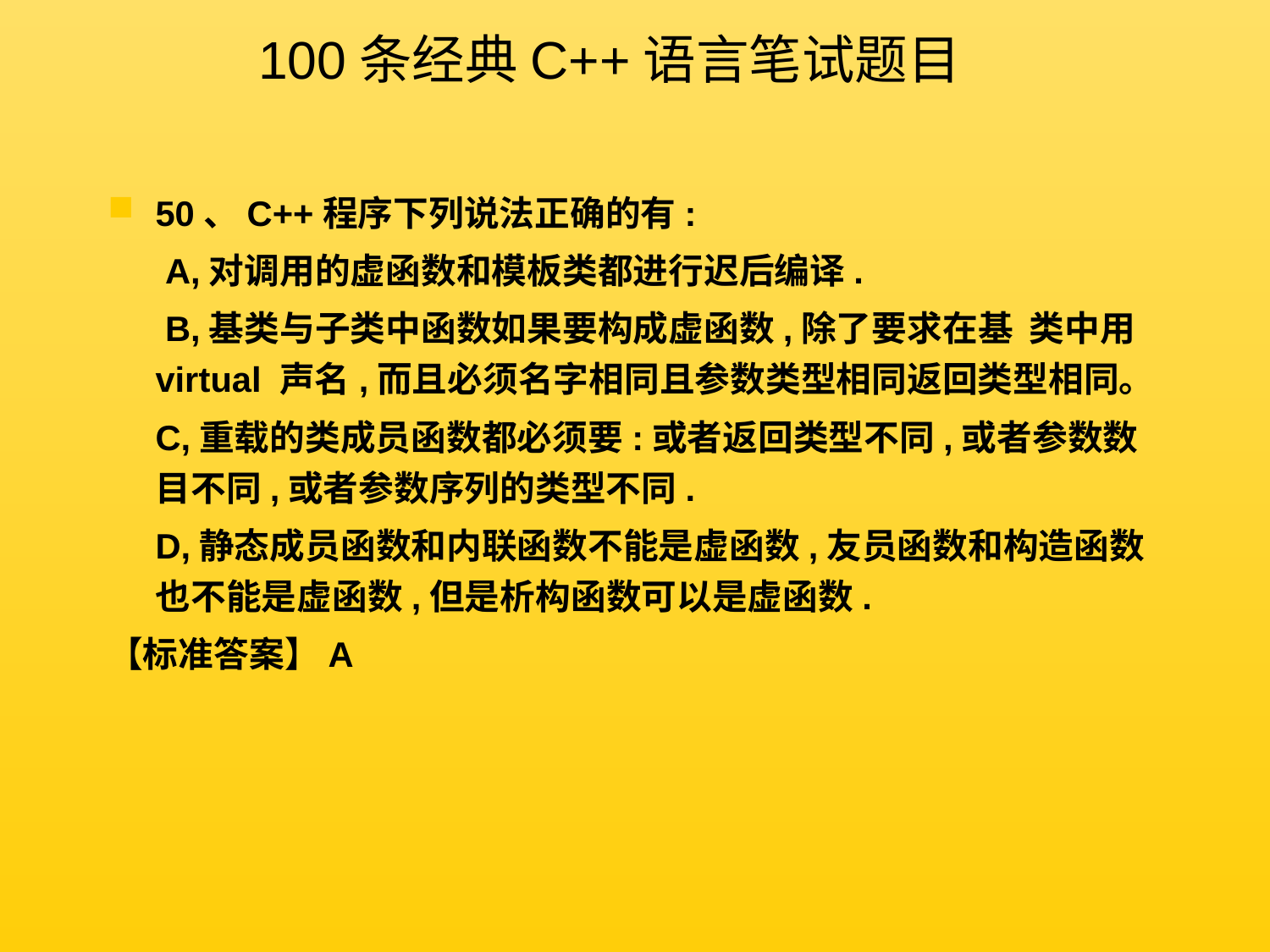

100条经典C++语言笔试题目
50、C++程序下列说法正确的有:
	 A,对调用的虚函数和模板类都进行迟后编译.
	 B,基类与子类中函数如果要构成虚函数,除了要求在基  类中用virtual 声名,而且必须名字相同且参数类型相同返回类型相同。
 	C,重载的类成员函数都必须要:或者返回类型不同,或者参数数目不同,或者参数序列的类型不同.
	D,静态成员函数和内联函数不能是虚函数,友员函数和构造函数也不能是虚函数,但是析构函数可以是虚函数.
【标准答案】A